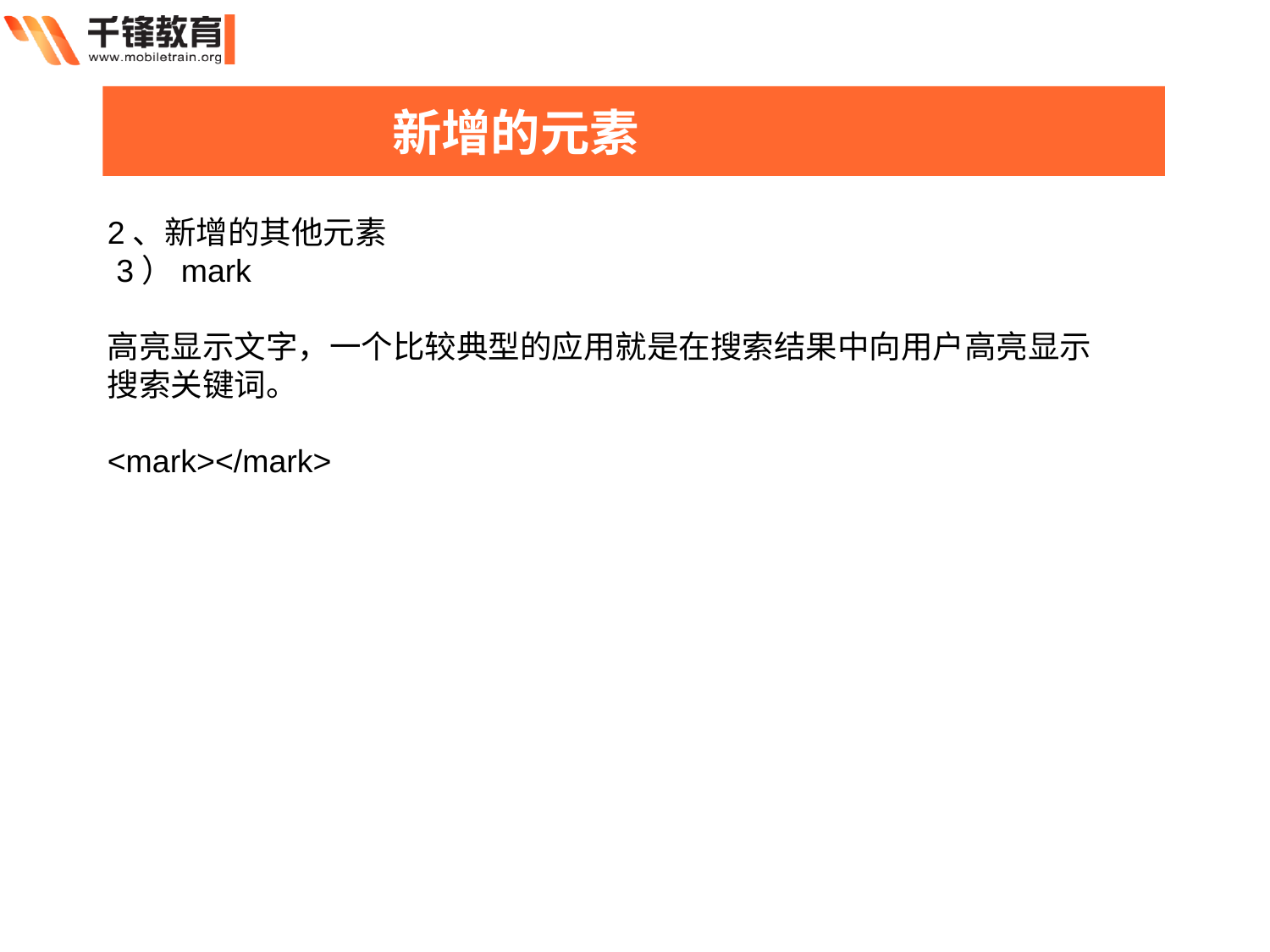

新增的元素
2、新增的其他元素
 3）mark

高亮显示文字，一个比较典型的应用就是在搜索结果中向用户高亮显示搜索关键词。

<mark></mark>